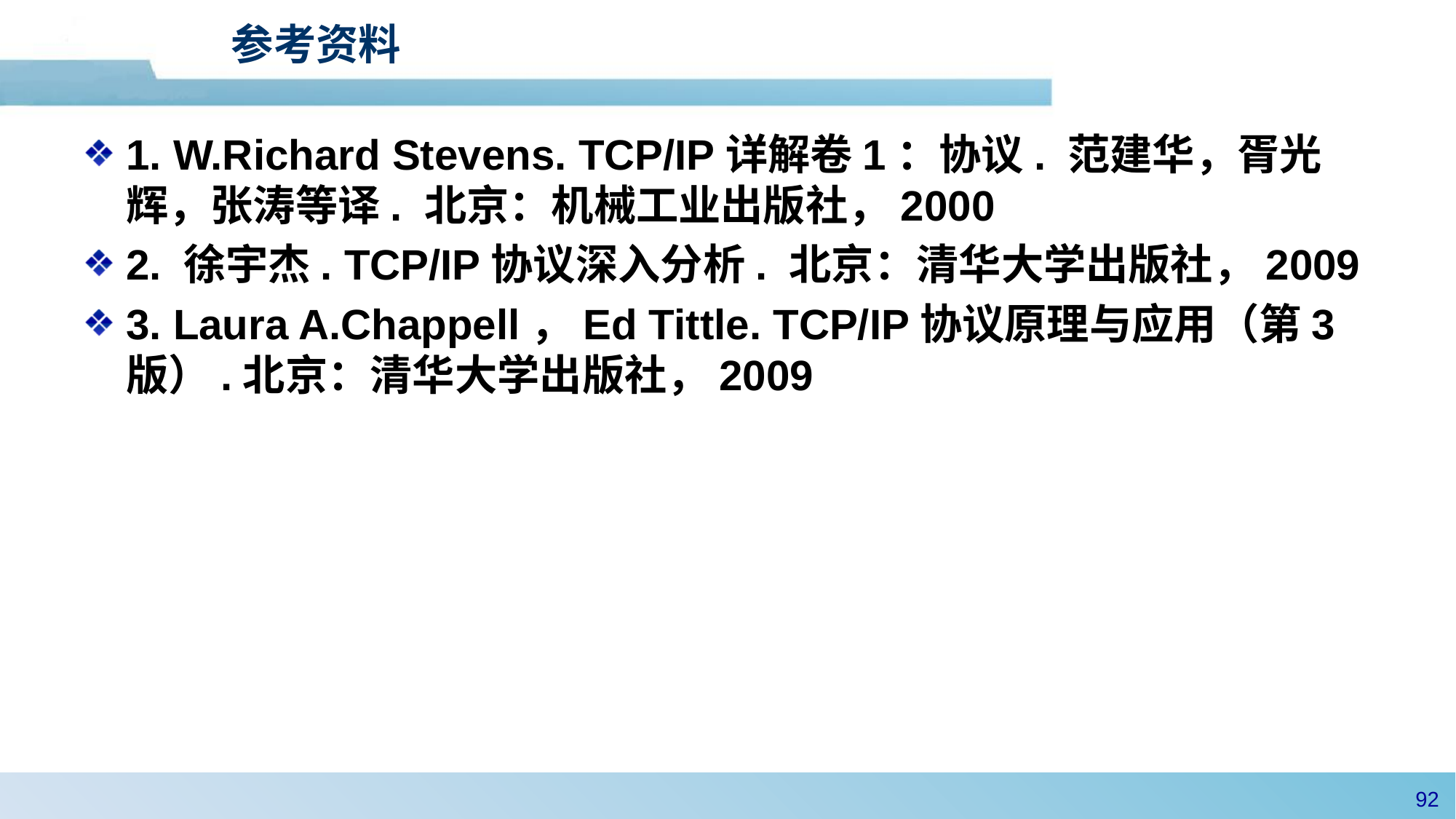

# 参考资料
1. W.Richard Stevens. TCP/IP详解卷1：协议. 范建华，胥光辉，张涛等译. 北京：机械工业出版社，2000
2. 徐宇杰. TCP/IP协议深入分析. 北京：清华大学出版社，2009
3. Laura A.Chappell，Ed Tittle. TCP/IP协议原理与应用（第3版）.北京：清华大学出版社，2009

92